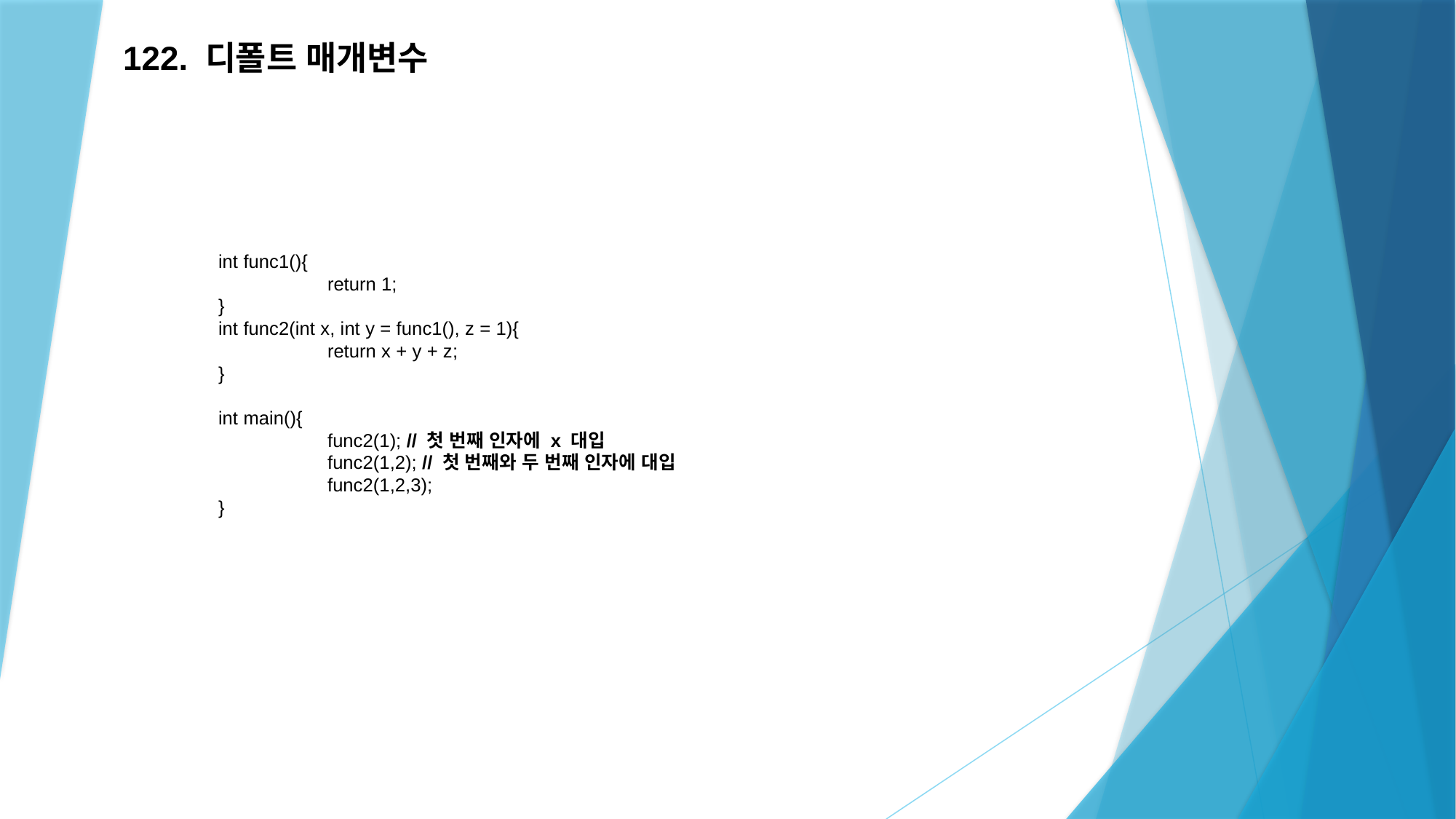

122. 디폴트 매개변수
int func1(){
	return 1;
}
int func2(int x, int y = func1(), z = 1){
	return x + y + z;
}

int main(){
	func2(1); // 첫 번째 인자에 x 대입
	func2(1,2); // 첫 번째와 두 번째 인자에 대입
	func2(1,2,3);
}